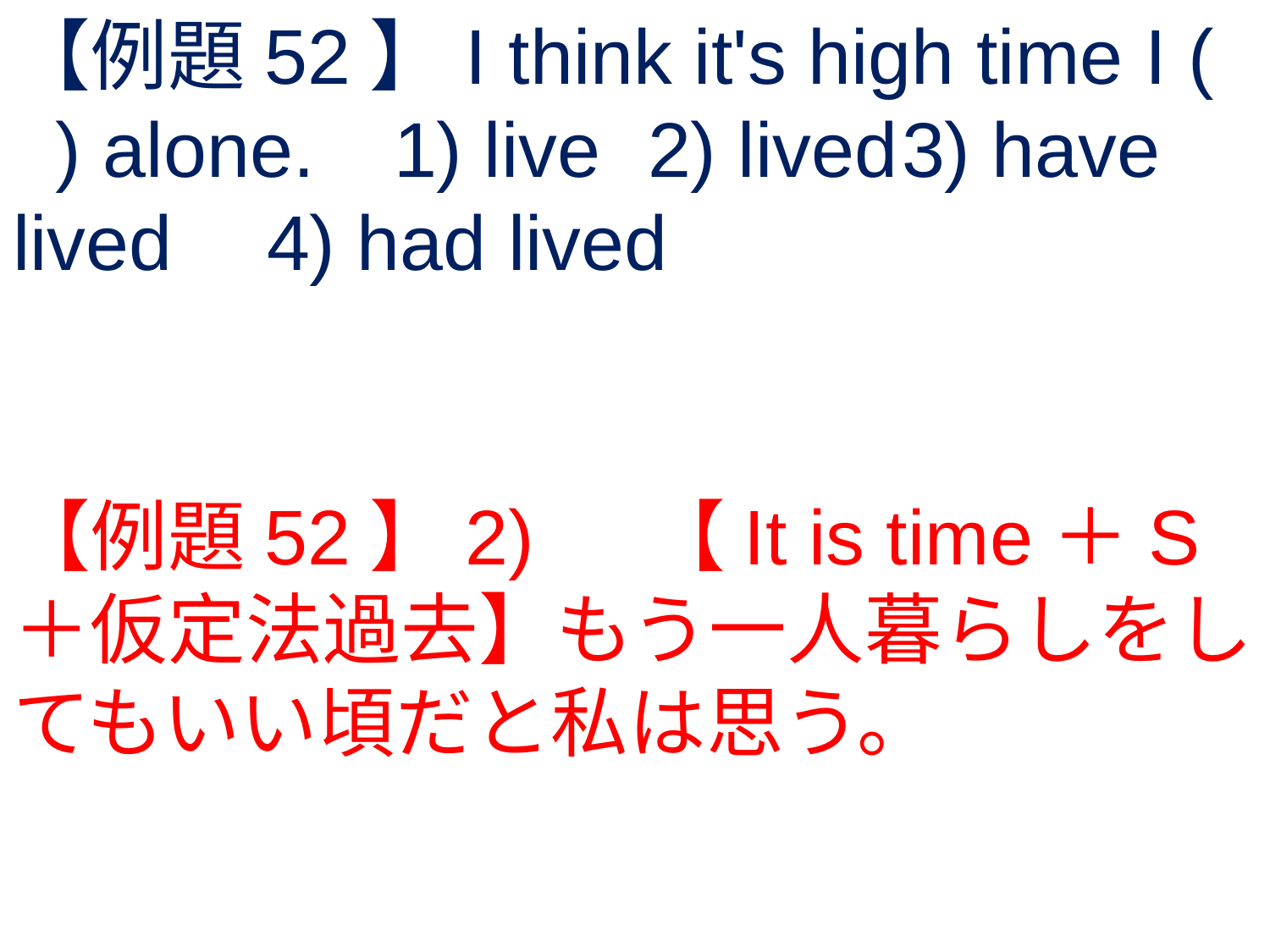

# 【例題52】I think it's high time I (    ) alone.	1) live	2) lived	3) have lived	4) had lived
【例題52】2) 	【It is time＋S＋仮定法過去】もう一人暮らしをしてもいい頃だと私は思う。